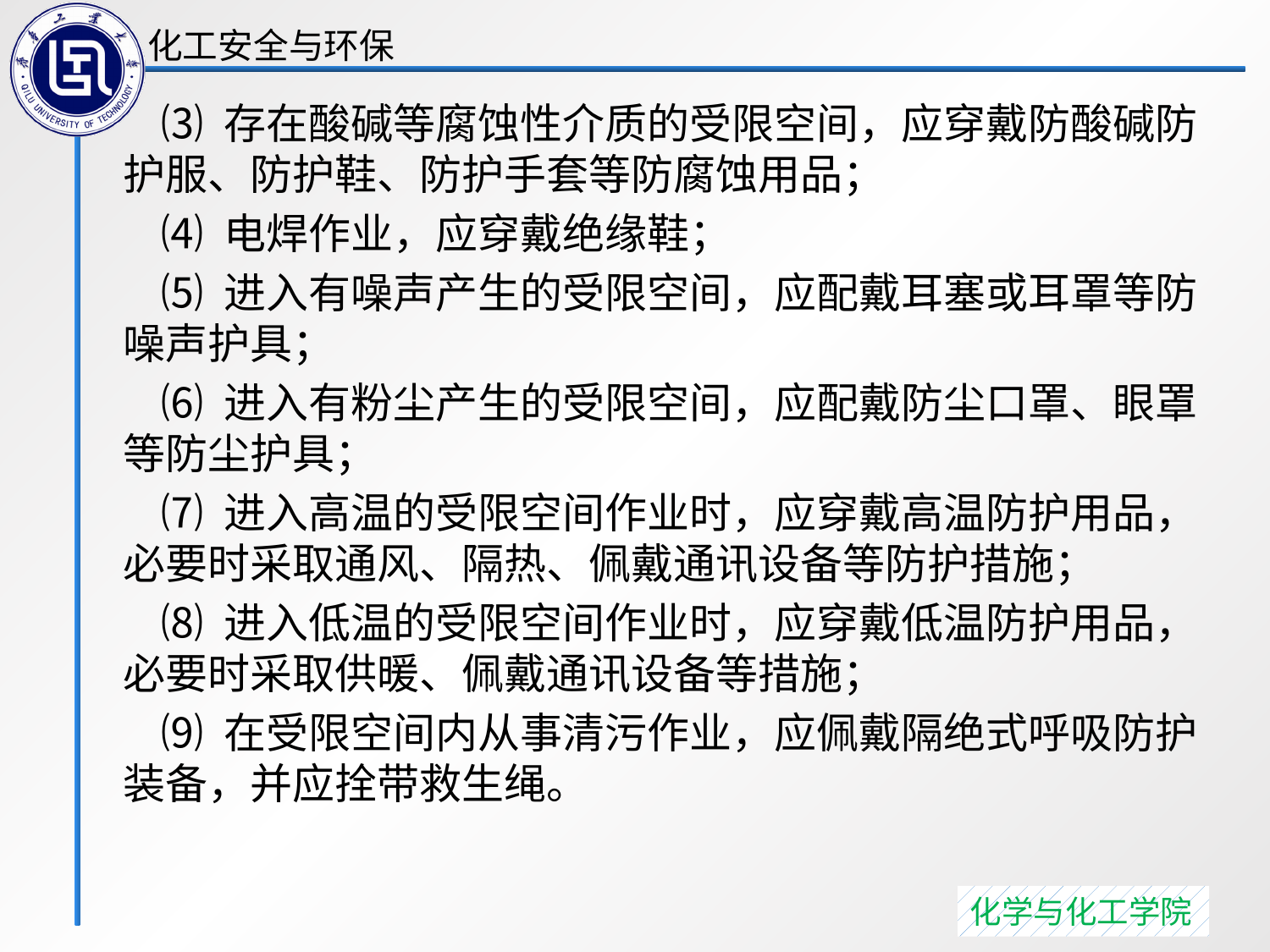

⑶ 存在酸碱等腐蚀性介质的受限空间，应穿戴防酸碱防护服、防护鞋、防护手套等防腐蚀用品；
    ⑷ 电焊作业，应穿戴绝缘鞋；
    ⑸ 进入有噪声产生的受限空间，应配戴耳塞或耳罩等防噪声护具；
    ⑹ 进入有粉尘产生的受限空间，应配戴防尘口罩、眼罩等防尘护具；
    ⑺ 进入高温的受限空间作业时，应穿戴高温防护用品，必要时采取通风、隔热、佩戴通讯设备等防护措施；
    ⑻ 进入低温的受限空间作业时，应穿戴低温防护用品，必要时采取供暖、佩戴通讯设备等措施；
    ⑼ 在受限空间内从事清污作业，应佩戴隔绝式呼吸防护装备，并应拴带救生绳。